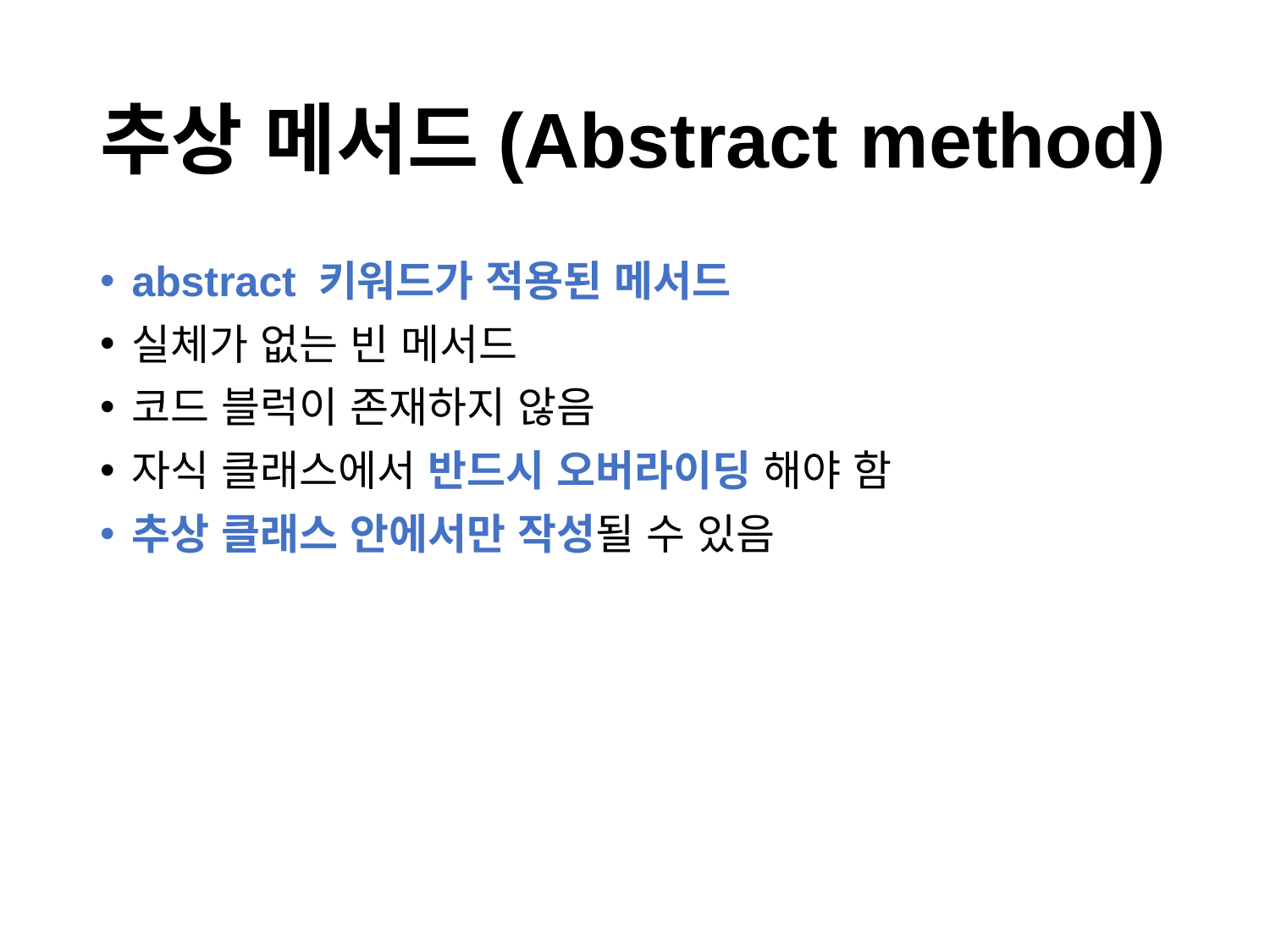

# 추상 메서드(Abstract method)
abstract 키워드가 적용된 메서드
실체가 없는 빈 메서드
코드 블럭이 존재하지 않음
자식 클래스에서 반드시 오버라이딩 해야 함
추상 클래스 안에서만 작성될 수 있음